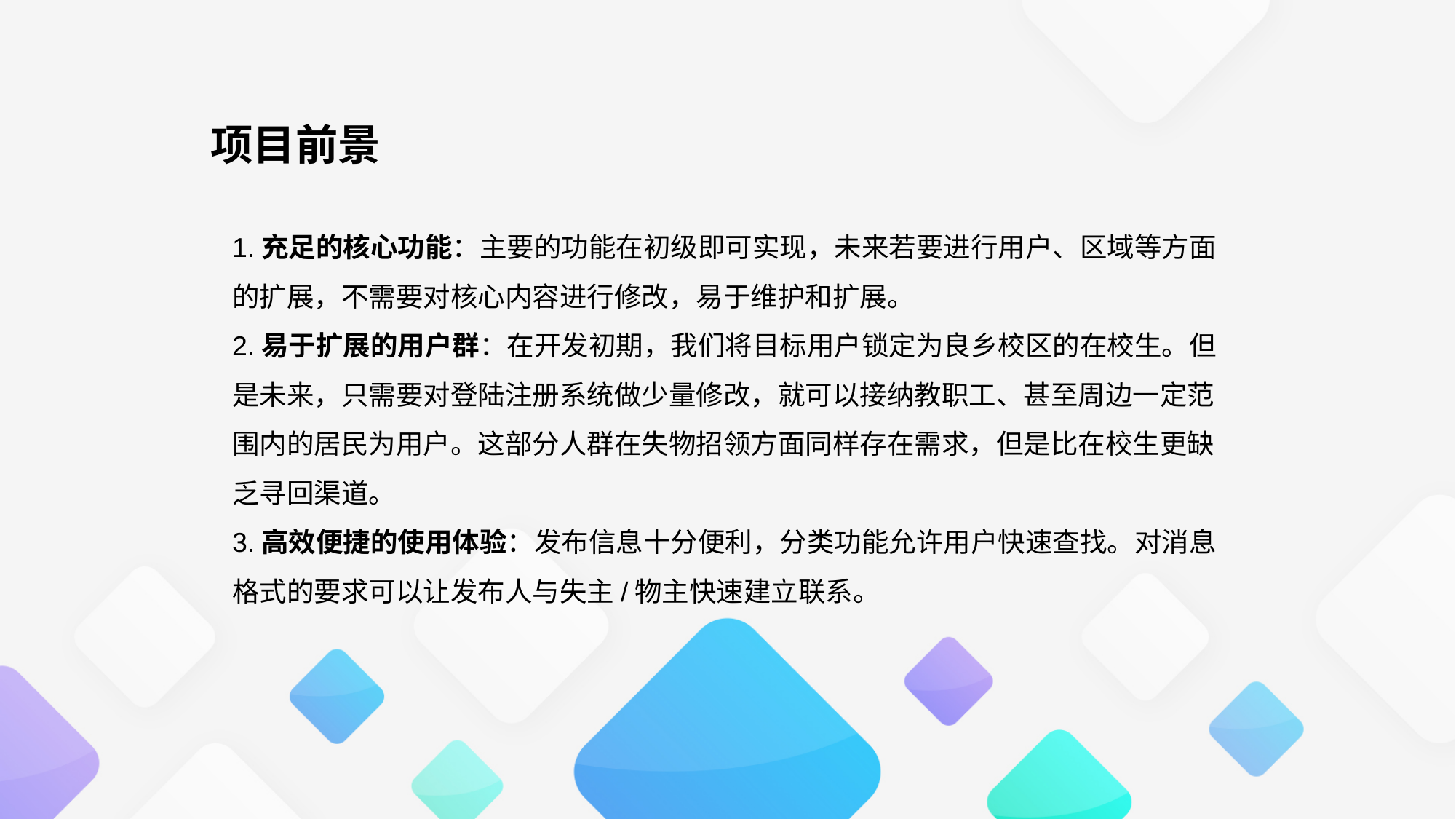

项目前景
1.充足的核心功能：主要的功能在初级即可实现，未来若要进行用户、区域等方面的扩展，不需要对核心内容进行修改，易于维护和扩展。
2.易于扩展的用户群：在开发初期，我们将目标用户锁定为良乡校区的在校生。但是未来，只需要对登陆注册系统做少量修改，就可以接纳教职工、甚至周边一定范围内的居民为用户。这部分人群在失物招领方面同样存在需求，但是比在校生更缺乏寻回渠道。
3.高效便捷的使用体验：发布信息十分便利，分类功能允许用户快速查找。对消息格式的要求可以让发布人与失主/物主快速建立联系。